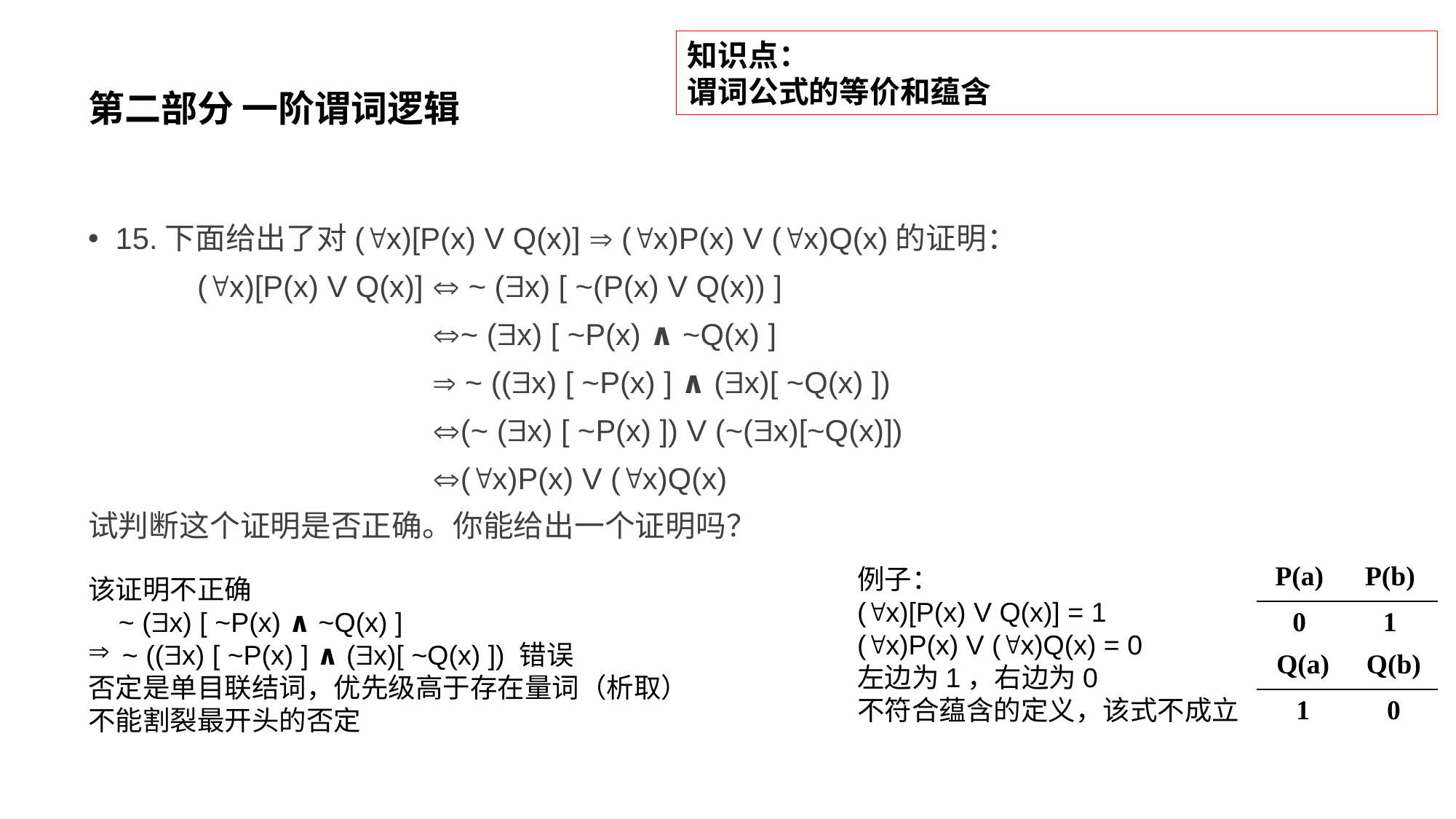

# 第二部分 一阶谓词逻辑
知识点：
谓词公式的等价和蕴含
15.下面给出了对(∀x)[P(x) V Q(x)] ⇒ (∀x)P(x) V (∀x)Q(x)的证明：
	(∀x)[P(x) V Q(x)] ⇔ ~ (∃x) [ ~(P(x) V Q(x)) ]
			  ⇔~ (∃x) [ ~P(x) ∧ ~Q(x) ]
			  ⇒ ~ ((∃x) [ ~P(x) ] ∧ (∃x)[ ~Q(x) ])
			  ⇔(~ (∃x) [ ~P(x) ]) V (~(∃x)[~Q(x)])
			  ⇔(∀x)P(x) V (∀x)Q(x)
试判断这个证明是否正确。你能给出一个证明吗？
| P(a) | P(b) |
| --- | --- |
| 0 | 1 |
该证明不正确
    ~ (∃x) [ ~P(x) ∧ ~Q(x) ]
~ ((∃x) [ ~P(x) ] ∧ (∃x)[ ~Q(x) ]) 错误
否定是单目联结词，优先级高于存在量词（析取）
不能割裂最开头的否定

例子：
(∀x)[P(x) V Q(x)] = 1
(∀x)P(x) V (∀x)Q(x) = 0
左边为1，右边为0
不符合蕴含的定义，该式不成立
| Q(a) | Q(b) |
| --- | --- |
| 1 | 0 |